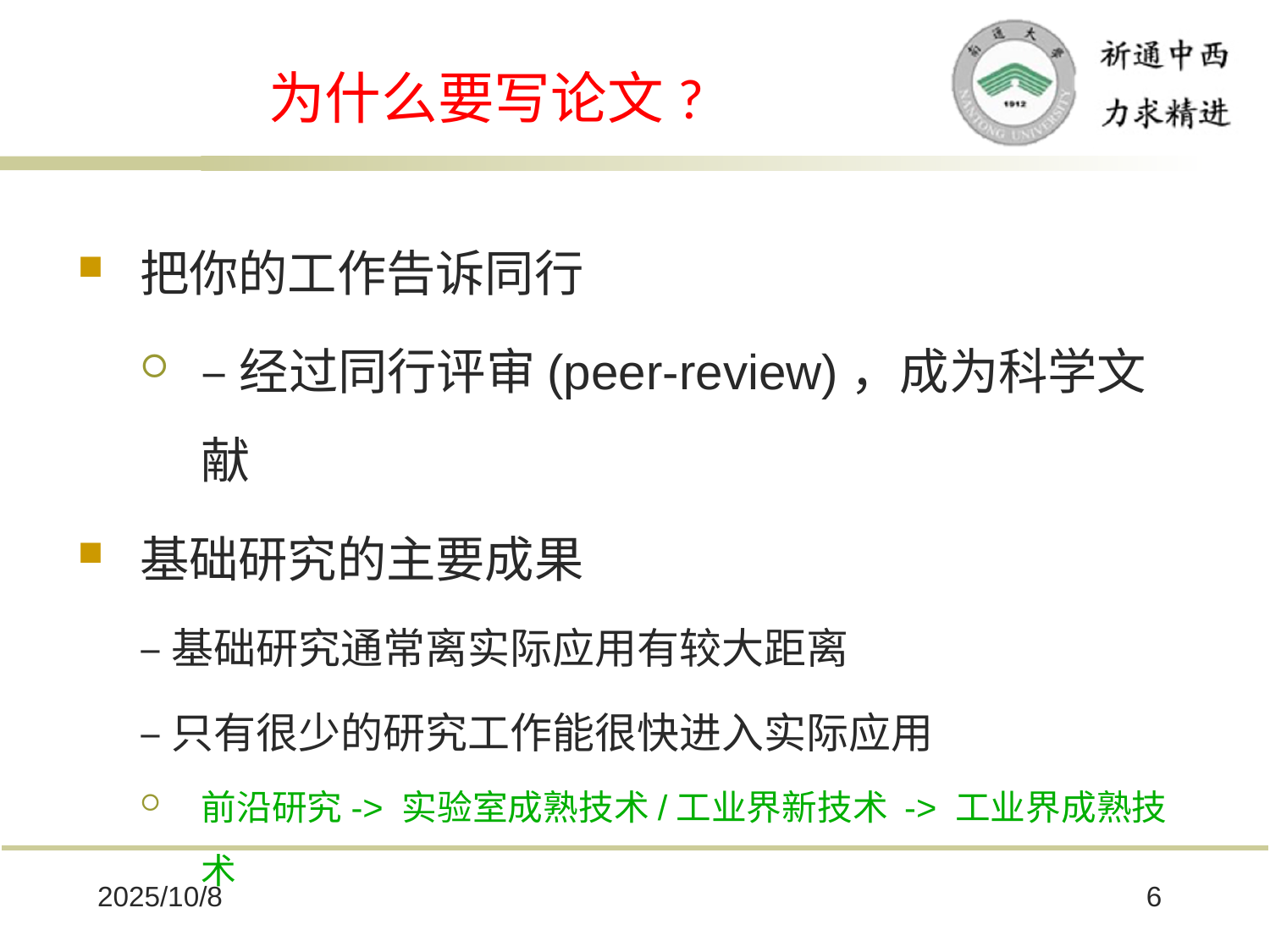

# 为什么要写论文?
把你的工作告诉同行
–经过同行评审(peer-review)，成为科学文献
基础研究的主要成果
–基础研究通常离实际应用有较大距离
–只有很少的研究工作能很快进入实际应用
前沿研究-> 实验室成熟技术/工业界新技术 -> 工业界成熟技术

2025/10/8
6